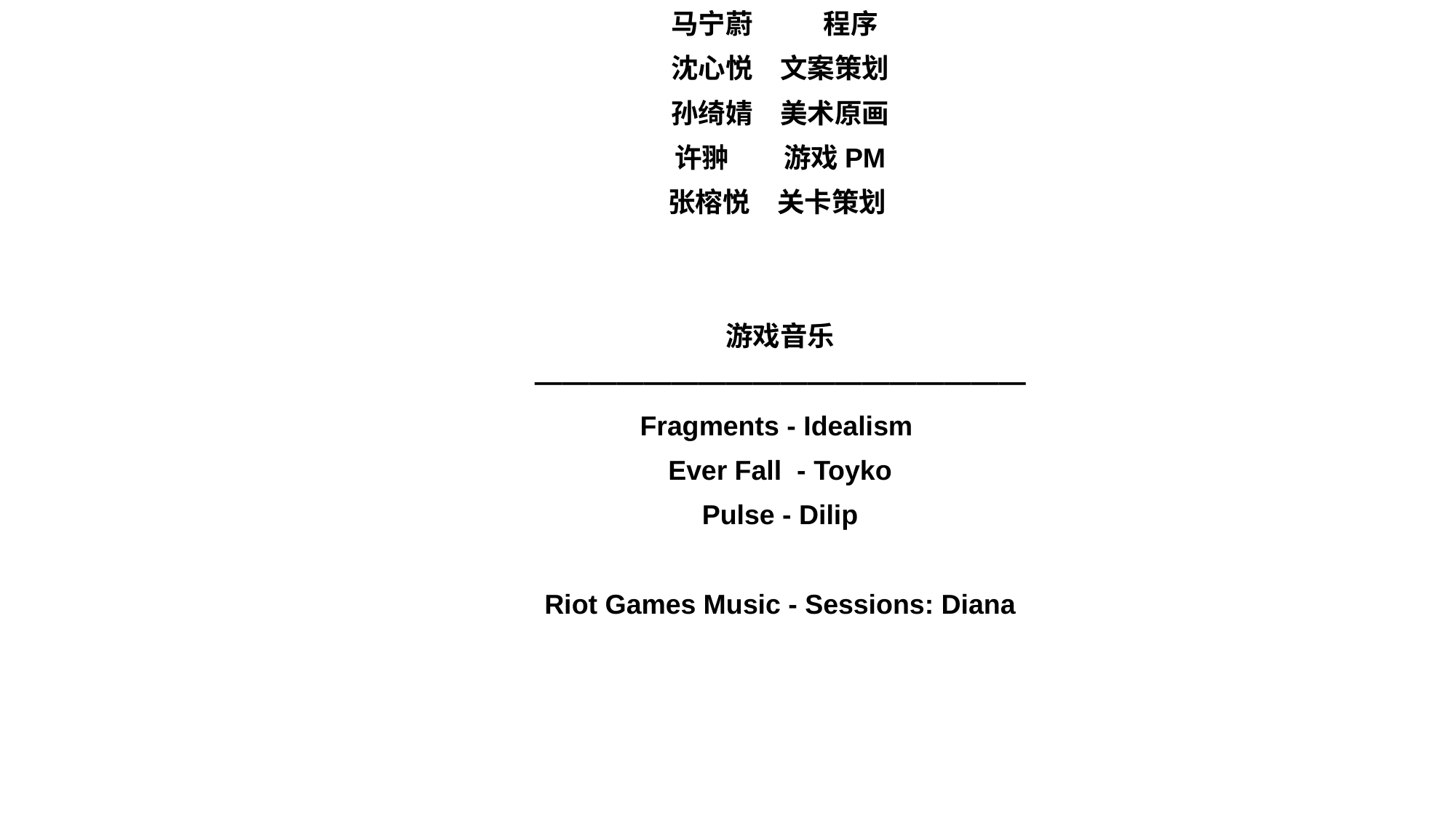

The Envelope
by
春田花花课题组

制作人名单
——————————————————
（以下名单按照姓名首字母排序）

马宁蔚	       程序
沈心悦	文案策划
孙绮婧	美术原画
许翀	游戏PM
张榕悦	关卡策划

游戏音乐
——————————————————
Fragments - Idealism
Ever Fall  - Toyko
Pulse - Dilip

Riot Games Music - Sessions: Diana

感谢您的游玩!
Thank you for playing